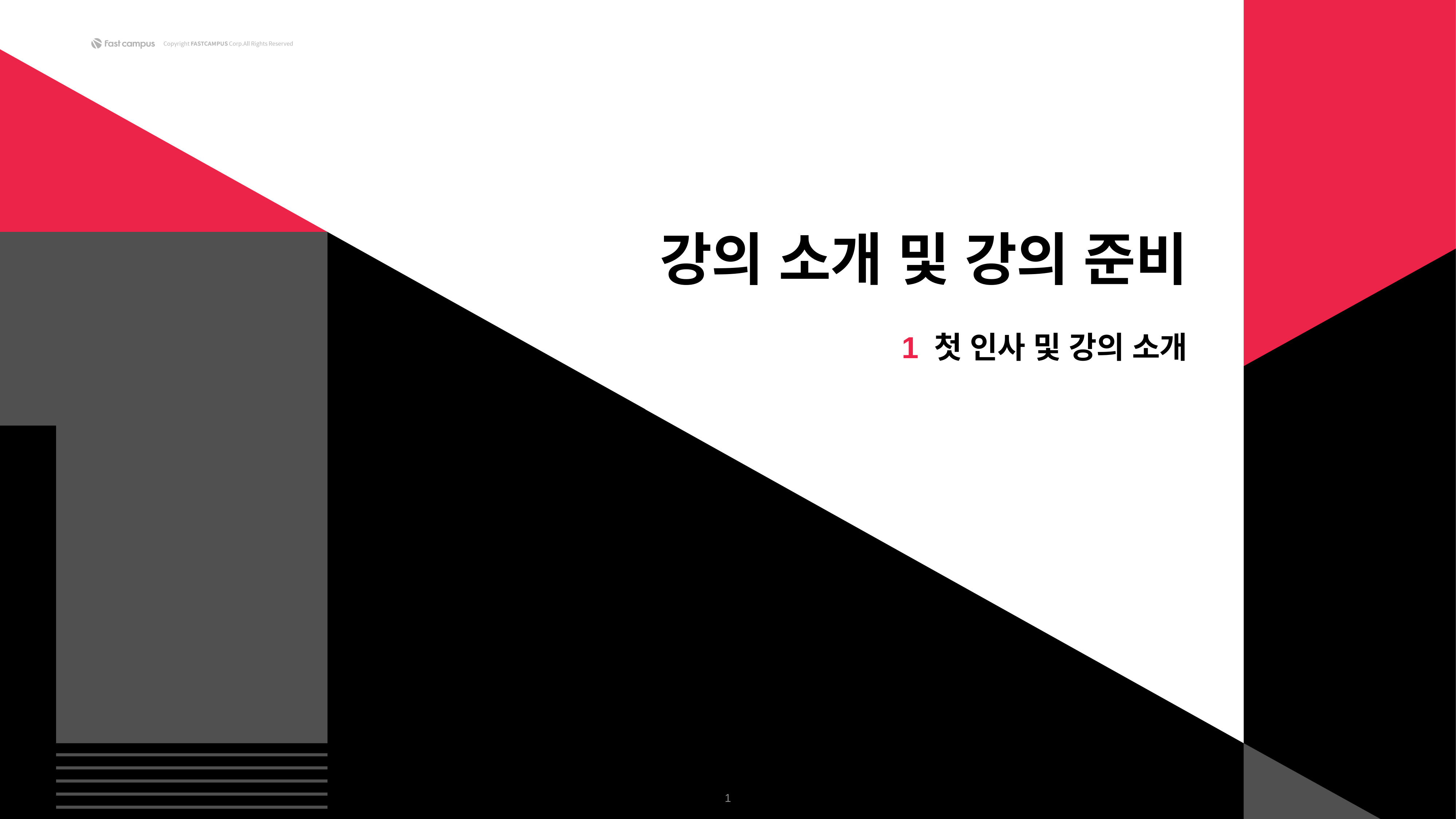

강의 소개 및 강의 준비

1 첫 인사 및 강의 소개
1